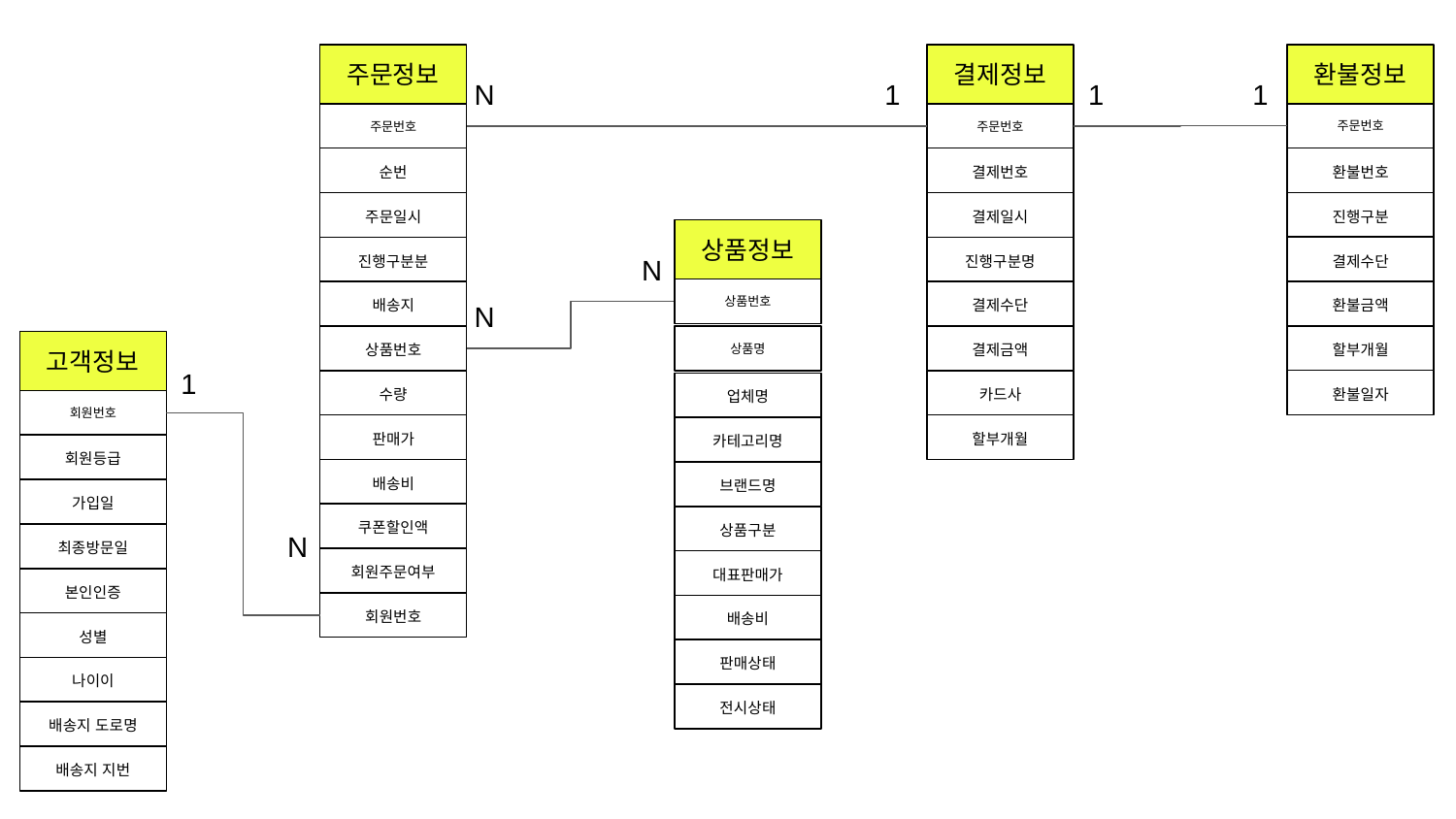

주문정보
주문번호
순번
주문일시
진행구분분
배송지
상품번호
수량
판매가
배송비
쿠폰할인액
회원주문여부
회원번호
결제정보
주문번호
결제번호
결제일시
진행구분명
결제수단
결제금액
카드사
할부개월
환불정보
주문번호
환불번호
진행구분
결제수단
환불금액
할부개월
환불일자
N
1
1
1
상품정보
상품번호
상품명
업체명
카테고리명
브랜드명
상품구분
대표판매가
배송비
판매상태
전시상태
N
N
고객정보
회원번호
회원등급
가입일
최종방문일
본인인증
성별
나이이
배송지 도로명
배송지 지번
1
N